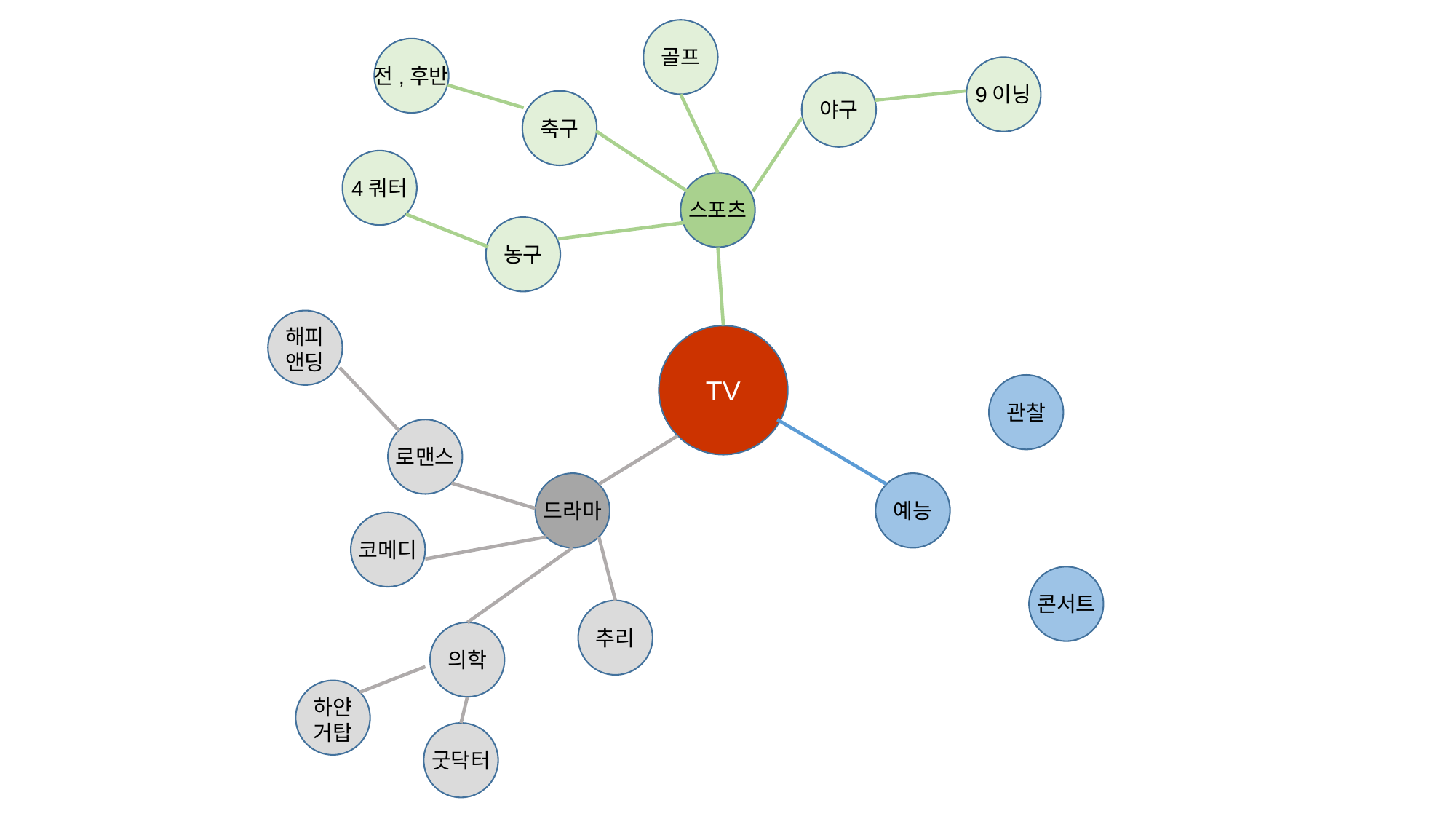

골프

전,후반

9이닝

야구
축구

4쿼터

스포츠

농구

해피
앤딩

TV

관찰

로맨스

예능
드라마

코메디

콘서트

추리

의학

하얀
거탑

굿닥터